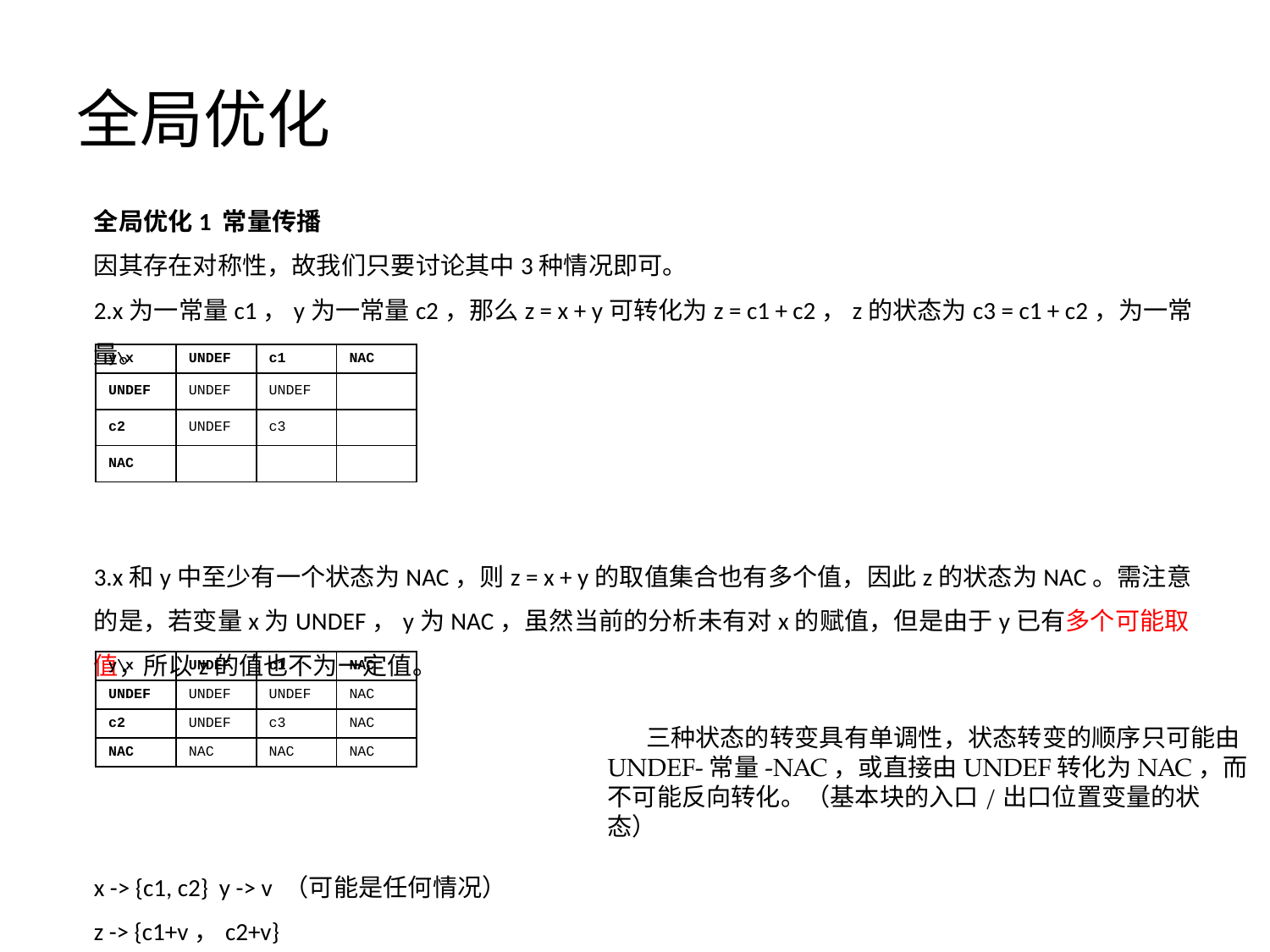

# 全局优化

全局优化1 常量传播
因其存在对称性，故我们只要讨论其中3种情况即可。
2.x为一常量c1，y为一常量c2，那么z = x + y可转化为z = c1 + c2，z的状态为c3 = c1 + c2，为一常量。

3.x和y中至少有一个状态为NAC，则z = x + y的取值集合也有多个值，因此z的状态为NAC。需注意的是，若变量x为UNDEF，y为NAC，虽然当前的分析未有对x的赋值，但是由于y已有多个可能取值，所以z的值也不为一定值。

x -> {c1, c2}  y -> v （可能是任何情况）
z -> {c1+v，c2+v}

| y\x | UNDEF | c1 | NAC |
| --- | --- | --- | --- |
| UNDEF | UNDEF | UNDEF |  |
| c2 | UNDEF | c3 |  |
| NAC |  |  |  |
| y\x | UNDEF | c1 | NAC |
| --- | --- | --- | --- |
| UNDEF | UNDEF | UNDEF | NAC |
| c2 | UNDEF | c3 | NAC |
| NAC | NAC | NAC | NAC |
三种状态的转变具有单调性，状态转变的顺序只可能由UNDEF-常量-NAC，或直接由UNDEF转化为NAC，而不可能反向转化。（基本块的入口/出口位置变量的状态）